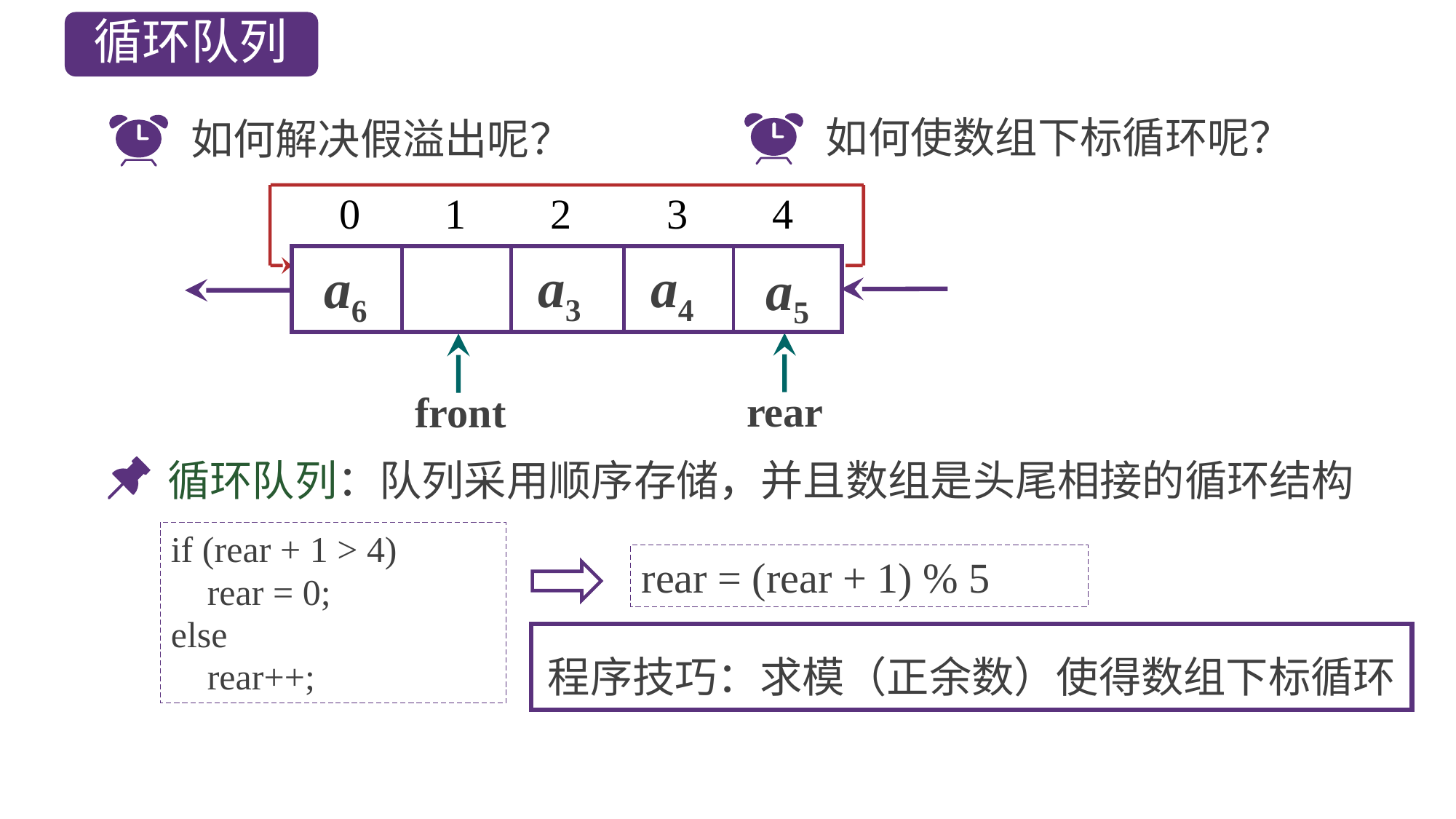

循环队列

如何使数组下标循环呢？

如何解决假溢出呢？

0        1        2         3        4

a3
a4
a6
a5

rear

front
循环队列：队列采用顺序存储，并且数组是头尾相接的循环结构

if (rear + 1 > 4)
    rear = 0;
else
    rear++;
rear = (rear + 1) % 5

程序技巧：求模（正余数）使得数组下标循环